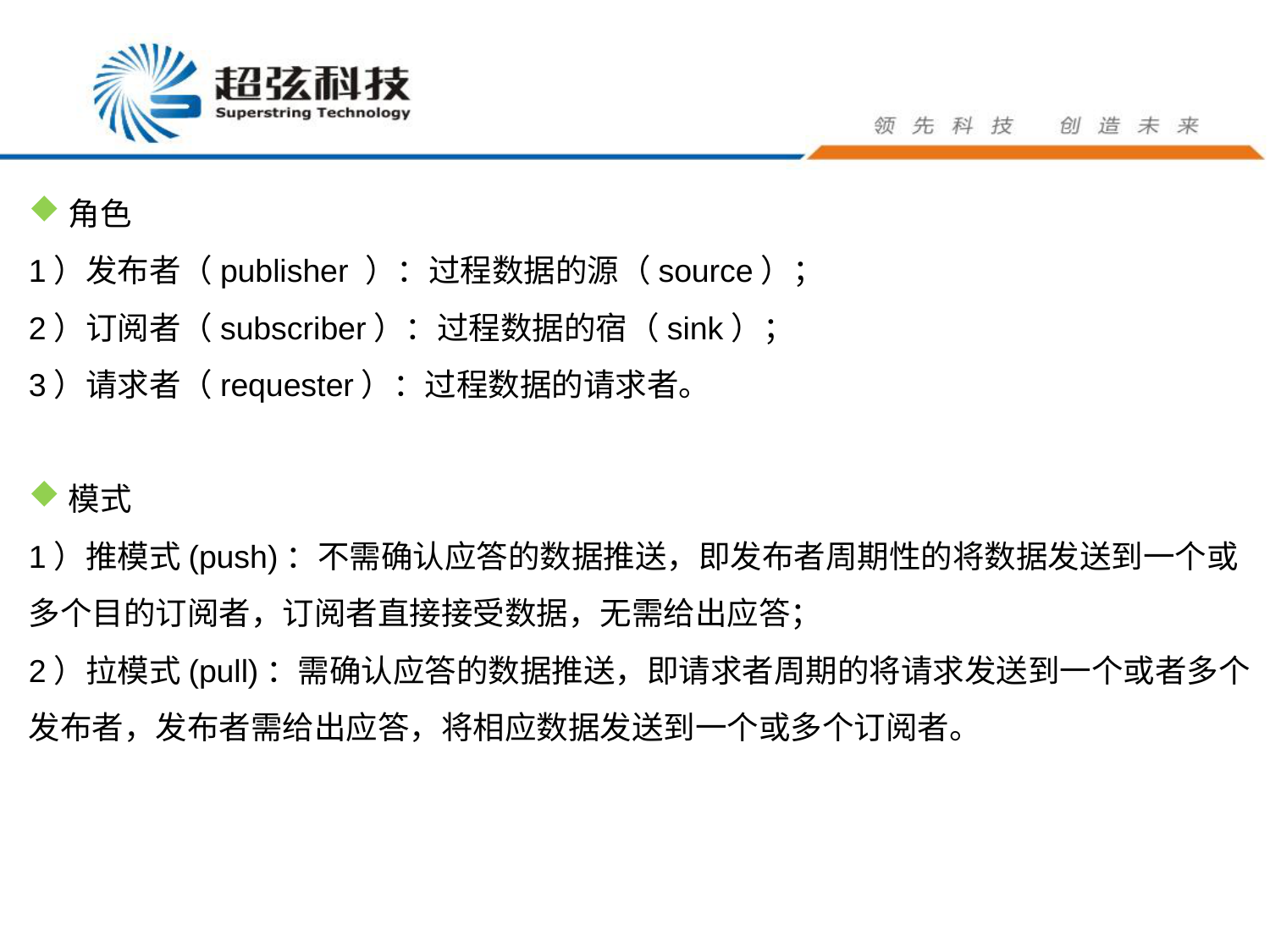

角色
1）发布者（publisher ）：过程数据的源（source）；
2）订阅者（subscriber）：过程数据的宿（sink）；
3）请求者（requester）：过程数据的请求者。

模式
1）推模式(push)：不需确认应答的数据推送，即发布者周期性的将数据发送到一个或多个目的订阅者，订阅者直接接受数据，无需给出应答；
2）拉模式(pull)：需确认应答的数据推送，即请求者周期的将请求发送到一个或者多个发布者，发布者需给出应答，将相应数据发送到一个或多个订阅者。
10